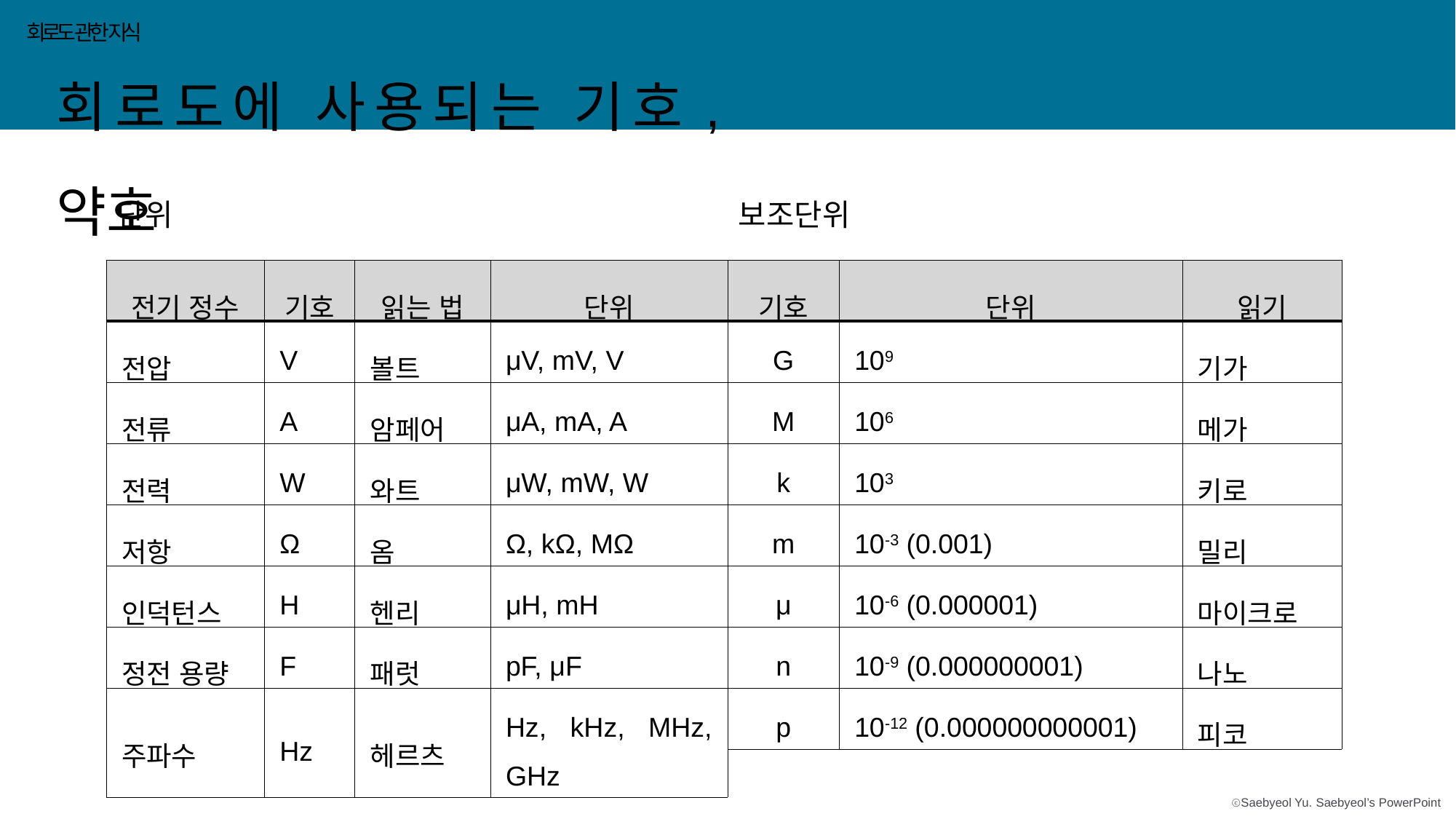

회로도에 사용되는 기호, 약호

회로도  관한  지식
단위
보조단위
| 기호 | 단위 | 읽기 |
| --- | --- | --- |
| G | 109 | 기가 |
| M | 106 | 메가 |
| k | 103 | 키로 |
| m | 10-3 (0.001) | 밀리 |
| μ | 10-6 (0.000001) | 마이크로 |
| n | 10-9 (0.000000001) | 나노 |
| p | 10-12 (0.000000000001) | 피코 |
| 전기 정수 | 기호 | 읽는 법 | 단위 |
| --- | --- | --- | --- |
| 전압 | V | 볼트 | μV, mV, V |
| 전류 | A | 암페어 | μA, mA, A |
| 전력 | W | 와트 | μW, mW, W |
| 저항 | Ω | 옴 | Ω, kΩ, MΩ |
| 인덕턴스 | H | 헨리 | μH, mH |
| 정전 용량 | F | 패럿 | pF, μF |
| 주파수 | Hz | 헤르츠 | Hz, kHz, MHz, GHz |